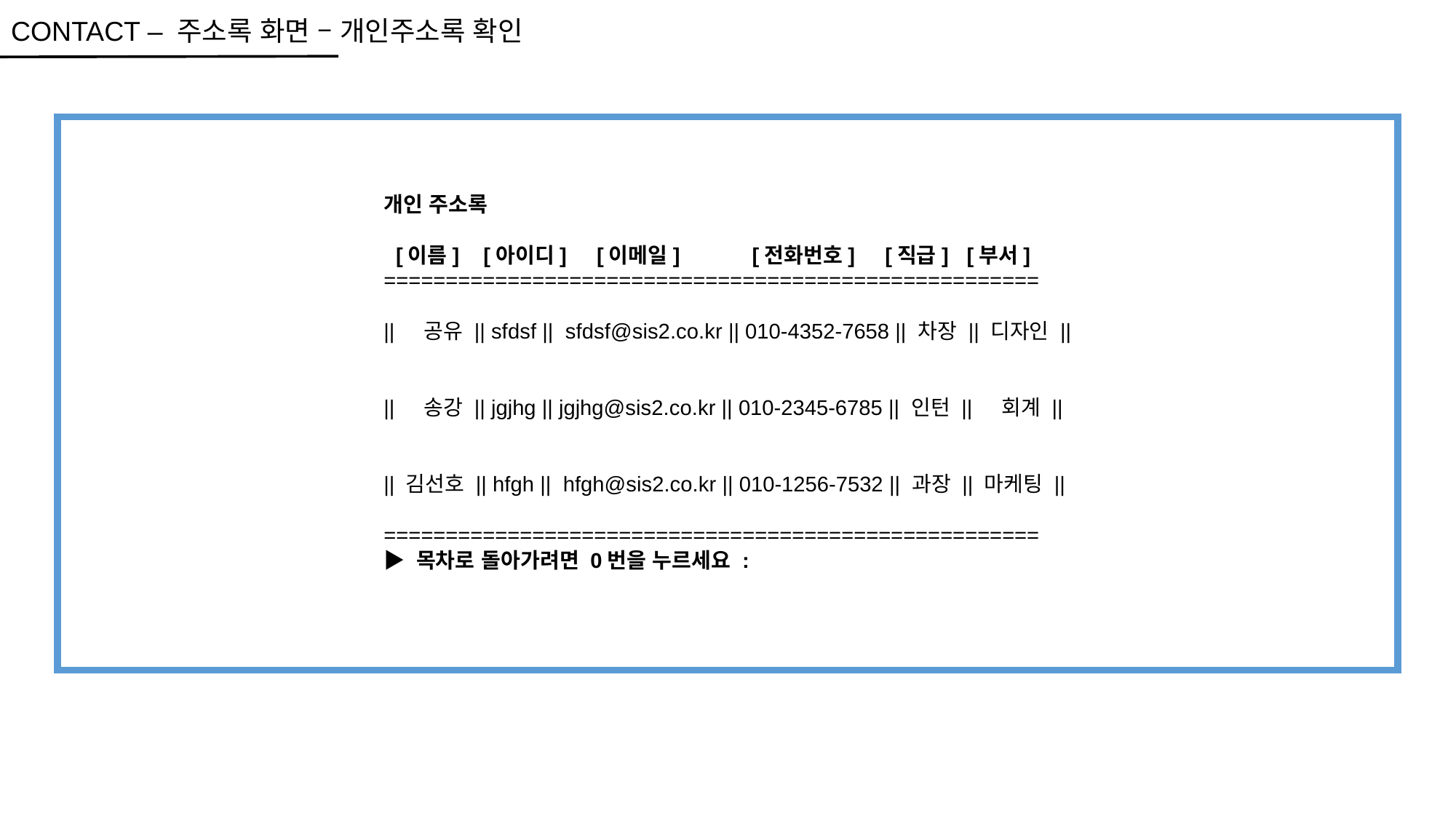

CONTACT – 주소록 화면 – 개인주소록 확인

개인 주소록

  [이름]    [아이디]     [이메일]            [전화번호]     [직급]   [부서]
=====================================================

||    공유 || sfdsf ||  sfdsf@sis2.co.kr || 010-4352-7658 || 차장 || 디자인 ||

||    송강 || jgjhg || jgjhg@sis2.co.kr || 010-2345-6785 || 인턴 ||    회계 ||

|| 김선호 || hfgh ||  hfgh@sis2.co.kr || 010-1256-7532 || 과장 || 마케팅 ||

=====================================================
▶ 목차로 돌아가려면 0번을 누르세요 :